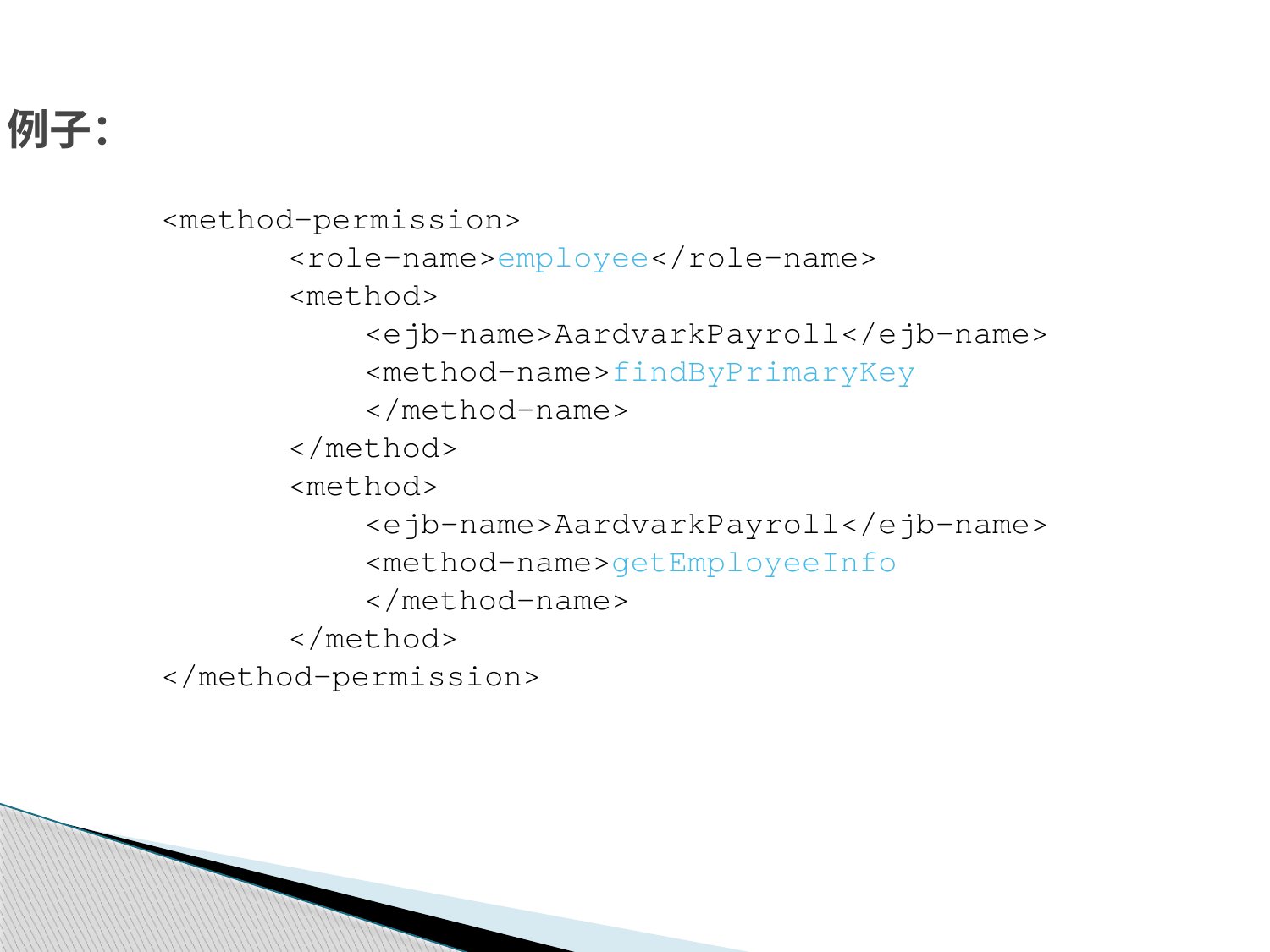

# 例子：
<method-permission>
	<role-name>employee</role-name>
	<method>
	    <ejb-name>AardvarkPayroll</ejb-name>
	    <method-name>findByPrimaryKey
	    </method-name>
	</method>
	<method>
	    <ejb-name>AardvarkPayroll</ejb-name>
	    <method-name>getEmployeeInfo
	    </method-name>
	</method>
</method-permission>